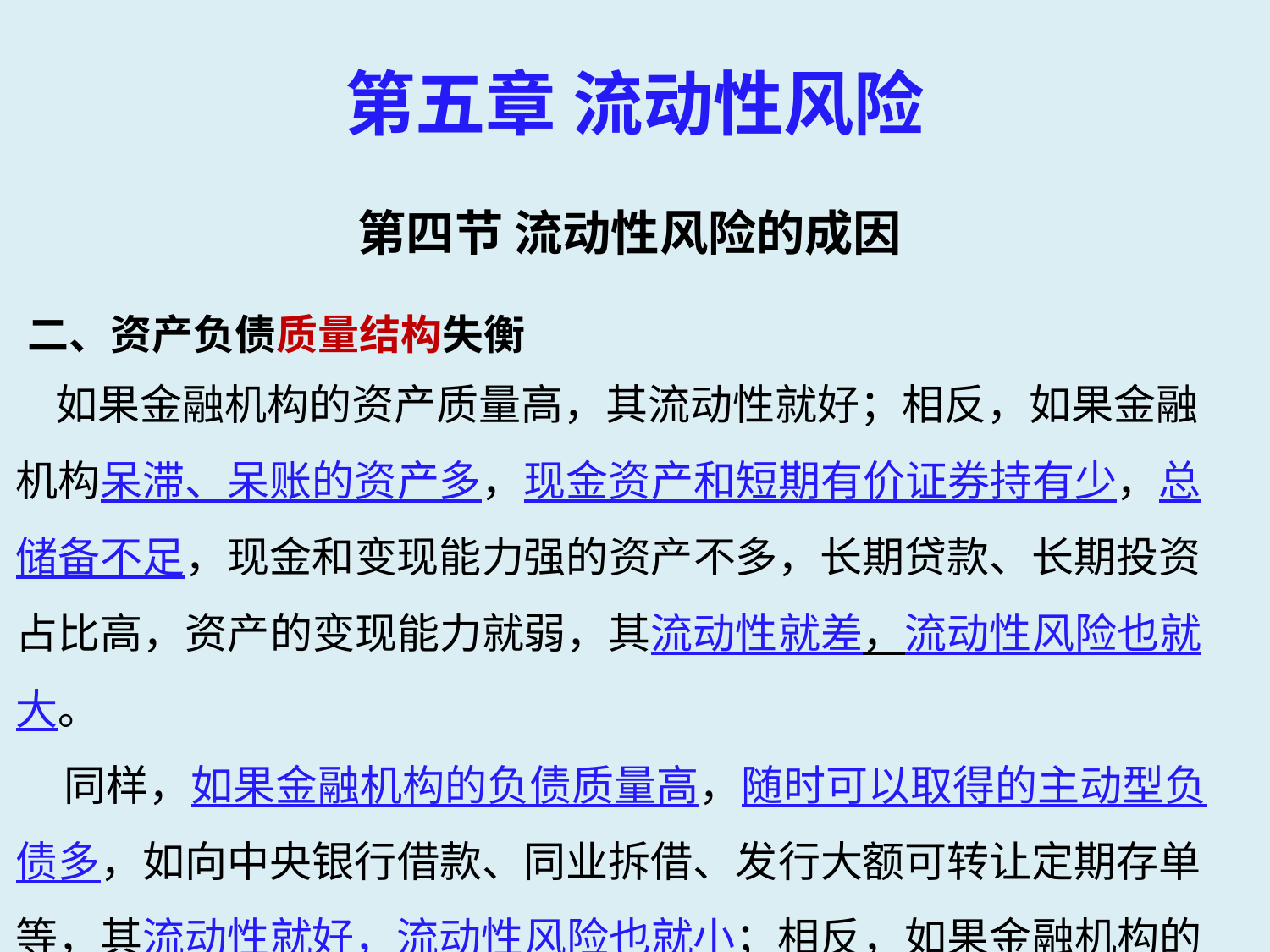

# 第五章 流动性风险
第四节 流动性风险的成因

二、资产负债质量结构失衡
    如果金融机构的资产质量高，其流动性就好；相反，如果金融机构呆滞、呆账的资产多，现金资产和短期有价证券持有少，总储备不足，现金和变现能力强的资产不多，长期贷款、长期投资占比高，资产的变现能力就弱，其流动性就差，流动性风险也就大。
    同样，如果金融机构的负债质量高，随时可以取得的主动型负债多，如向中央银行借款、同业拆借、发行大额可转让定期存单等，其流动性就好，流动性风险也就小；相反，如果金融机构的定期存款和长期借款多，其流动性就差，流动性风险也就大。